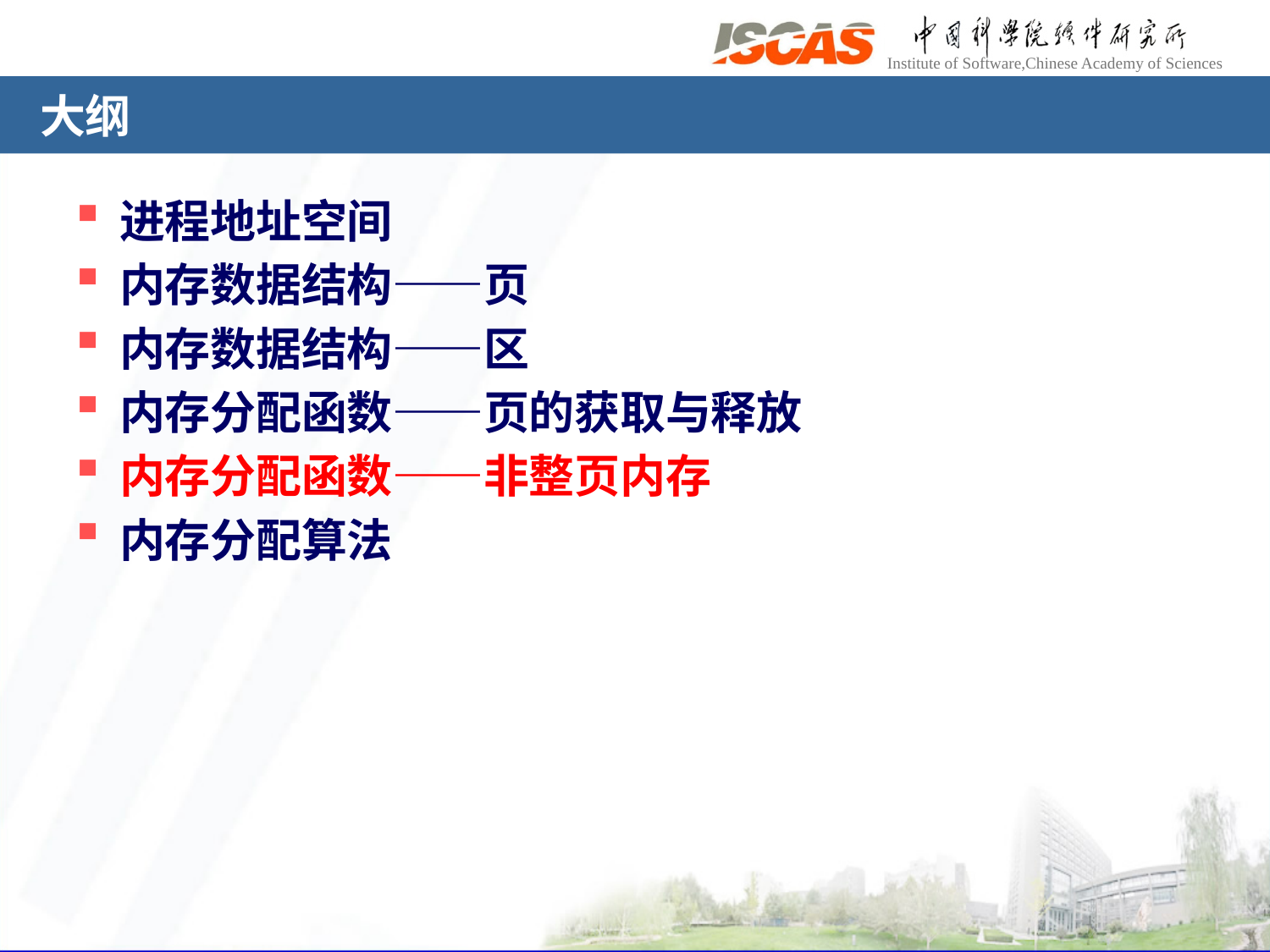

# 大纲
进程地址空间
内存数据结构——页
内存数据结构——区
内存分配函数——页的获取与释放
内存分配函数——非整页内存
内存分配算法